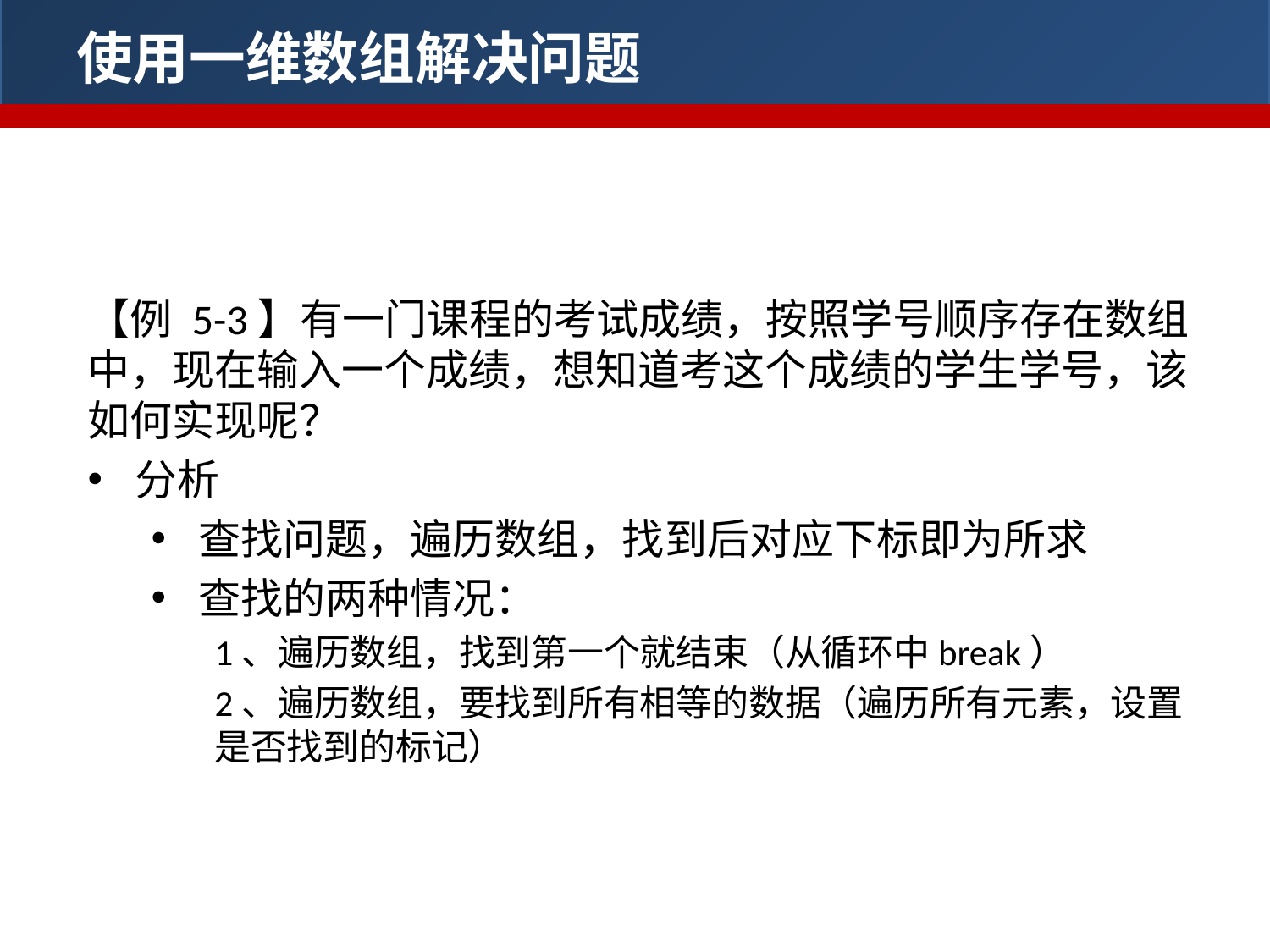

使用一维数组解决问题
2、查找数组
【例 5-3】有一门课程的考试成绩，按照学号顺序存在数组中，现在输入一个成绩，想知道考这个成绩的学生学号，该如何实现呢？
分析
查找问题，遍历数组，找到后对应下标即为所求
查找的两种情况：
1、遍历数组，找到第一个就结束（从循环中break）
2、遍历数组，要找到所有相等的数据（遍历所有元素，设置是否找到的标记）